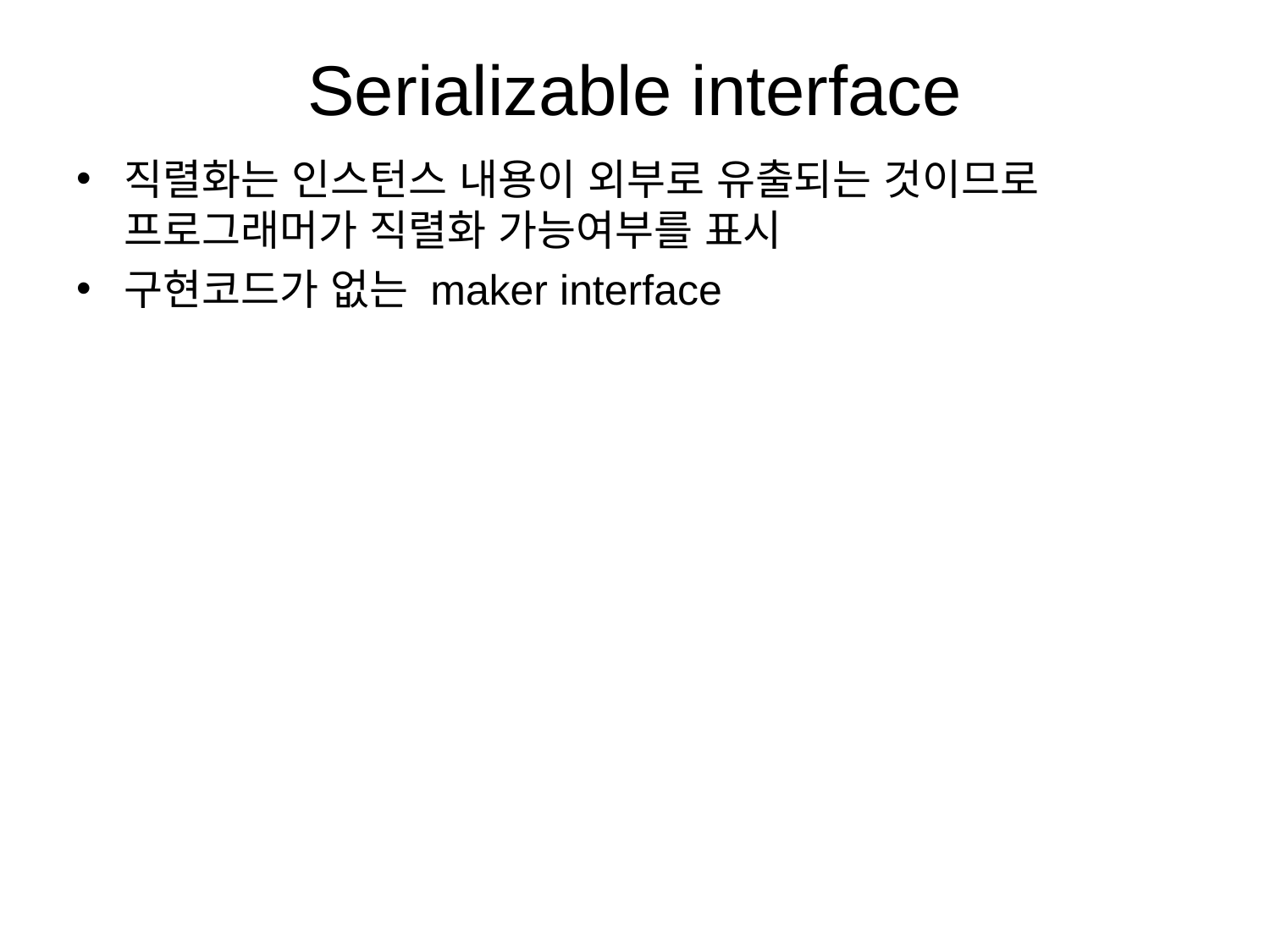

# Serializable interface
직렬화는 인스턴스 내용이 외부로 유출되는 것이므로 프로그래머가 직렬화 가능여부를 표시
구현코드가 없는 maker interface